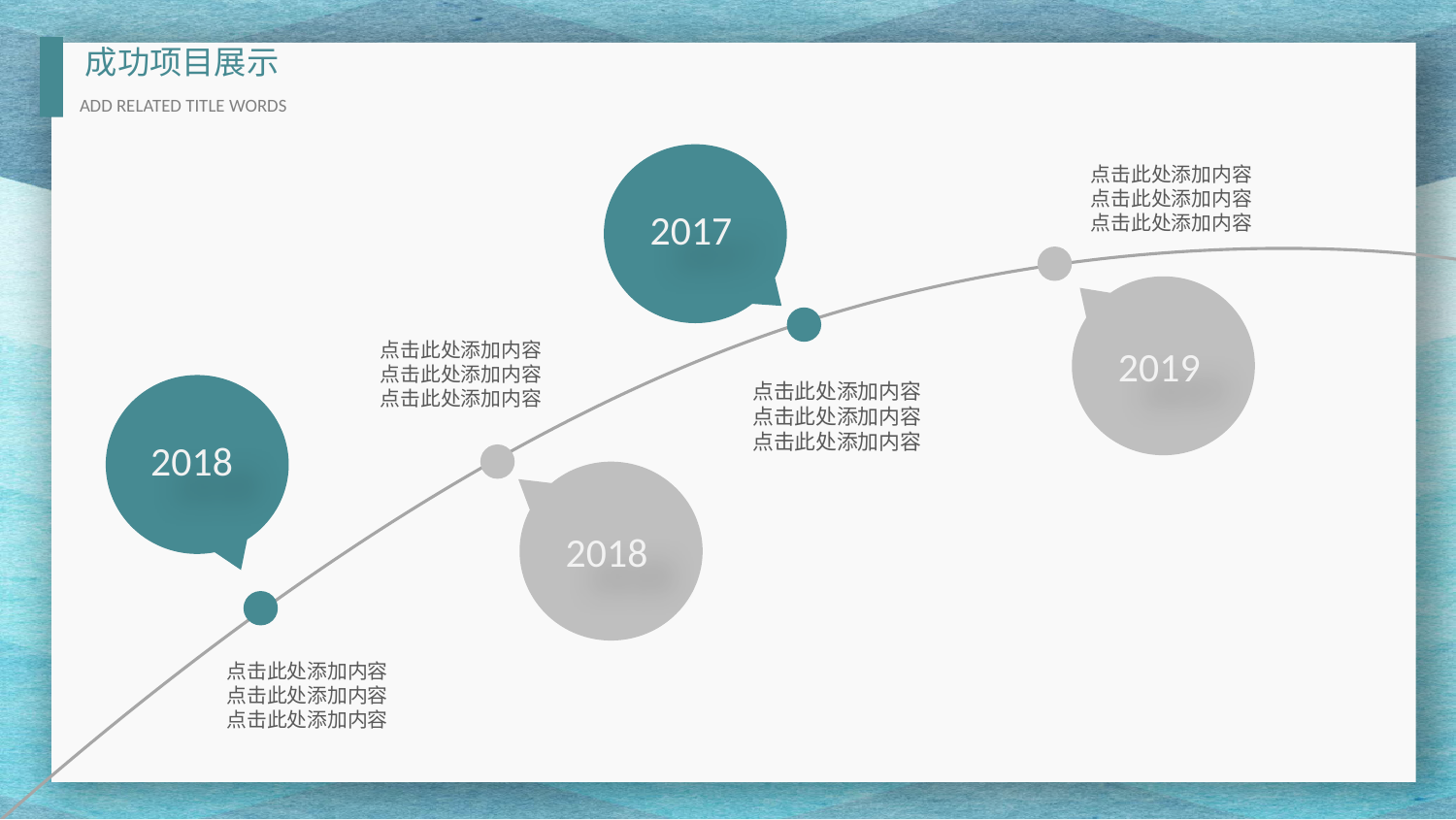

成功项目展示
ADD RELATED TITLE WORDS

2017
点击此处添加内容
点击此处添加内容
点击此处添加内容

2019

点击此处添加内容
点击此处添加内容
点击此处添加内容
点击此处添加内容
点击此处添加内容
点击此处添加内容

2018

2018

点击此处添加内容
点击此处添加内容
点击此处添加内容